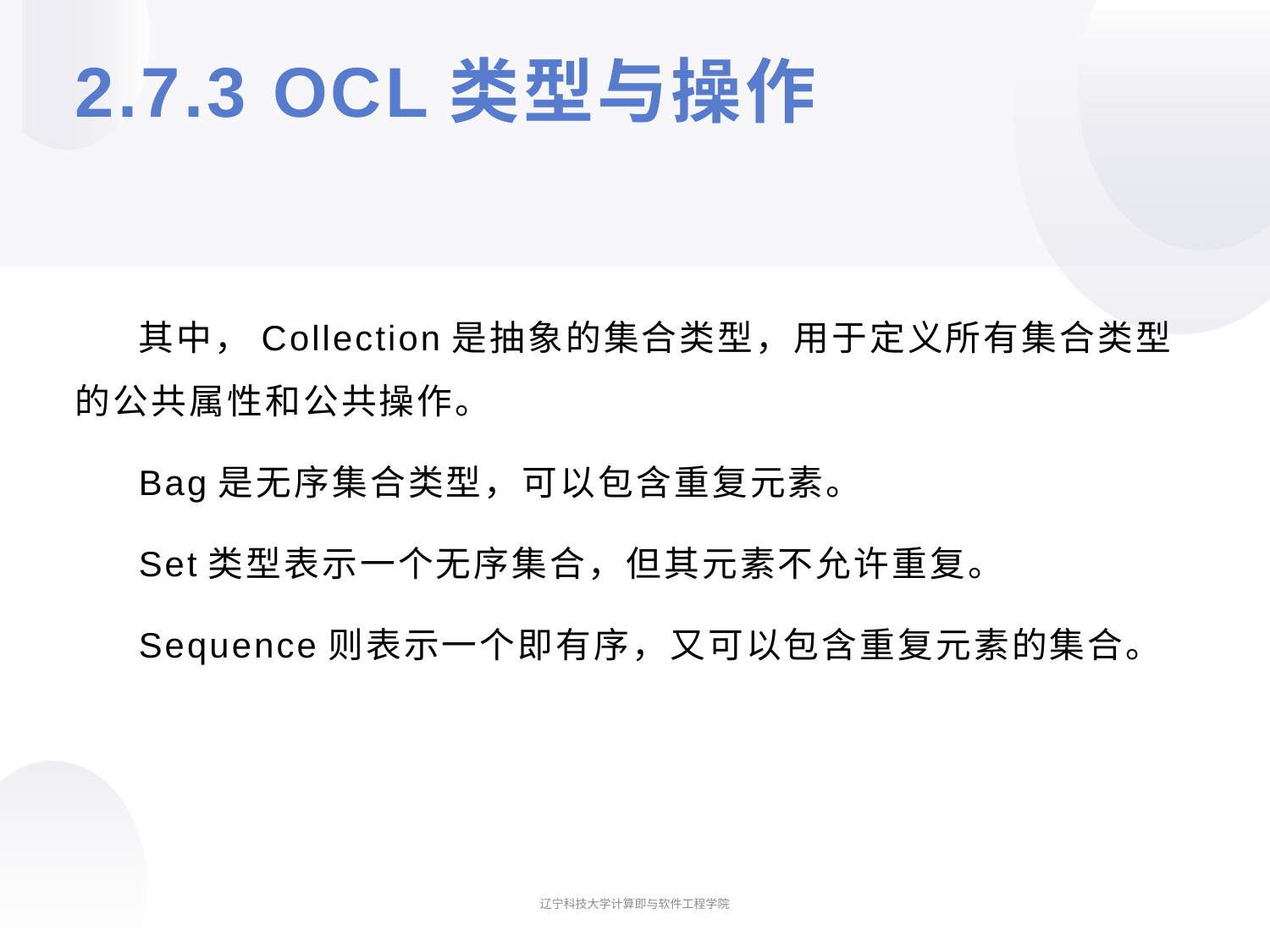

# 2.7.3 OCL类型与操作

其中，Collection是抽象的集合类型，用于定义所有集合类型的公共属性和公共操作。
Bag是无序集合类型，可以包含重复元素。
Set类型表示一个无序集合，但其元素不允许重复。
Sequence则表示一个即有序，又可以包含重复元素的集合。

辽宁科技大学计算即与软件工程学院
124